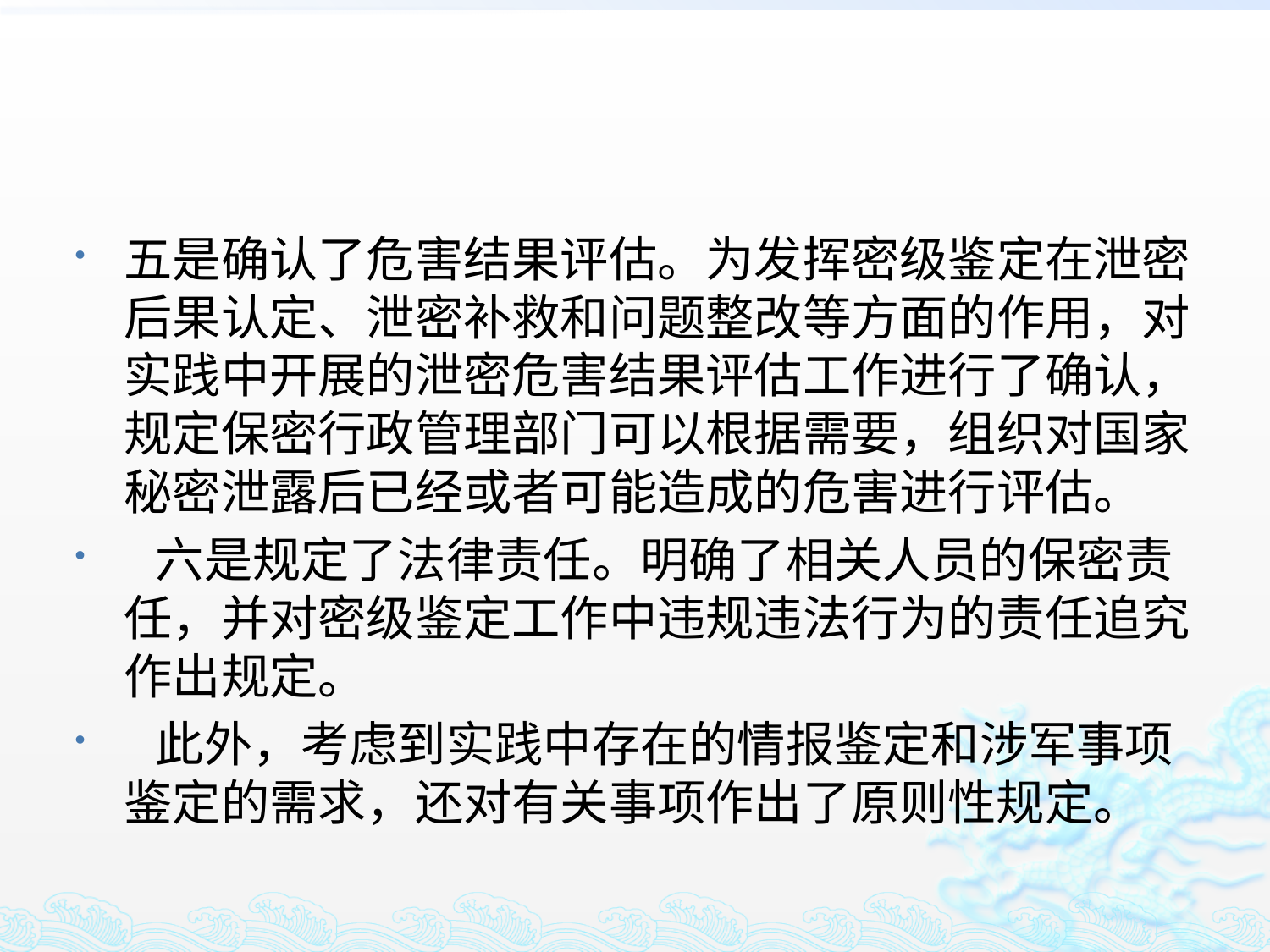

#
五是确认了危害结果评估。为发挥密级鉴定在泄密后果认定、泄密补救和问题整改等方面的作用，对实践中开展的泄密危害结果评估工作进行了确认，规定保密行政管理部门可以根据需要，组织对国家秘密泄露后已经或者可能造成的危害进行评估。
  六是规定了法律责任。明确了相关人员的保密责任，并对密级鉴定工作中违规违法行为的责任追究作出规定。
  此外，考虑到实践中存在的情报鉴定和涉军事项鉴定的需求，还对有关事项作出了原则性规定。